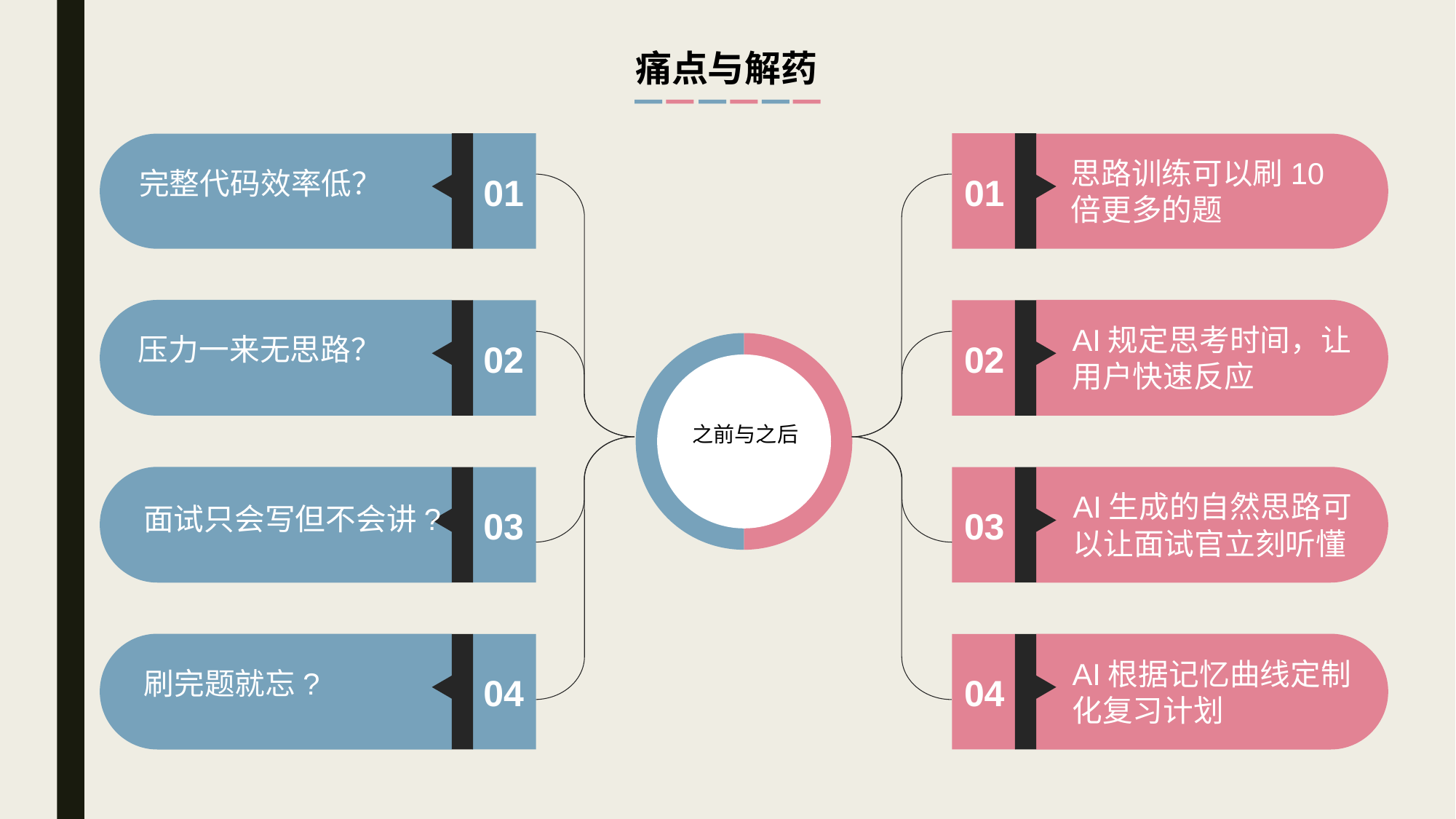

痛点与解药

完整代码效率低？

压力一来无思路？

面试只会写但不会讲?

刷完题就忘?

思路训练可以刷10倍更多的题

AI规定思考时间，让用户快速反应

AI生成的自然思路可以让面试官立刻听懂

AI根据记忆曲线定制化复习计划

01
01

02
02
03
03
04
04
之前与之后